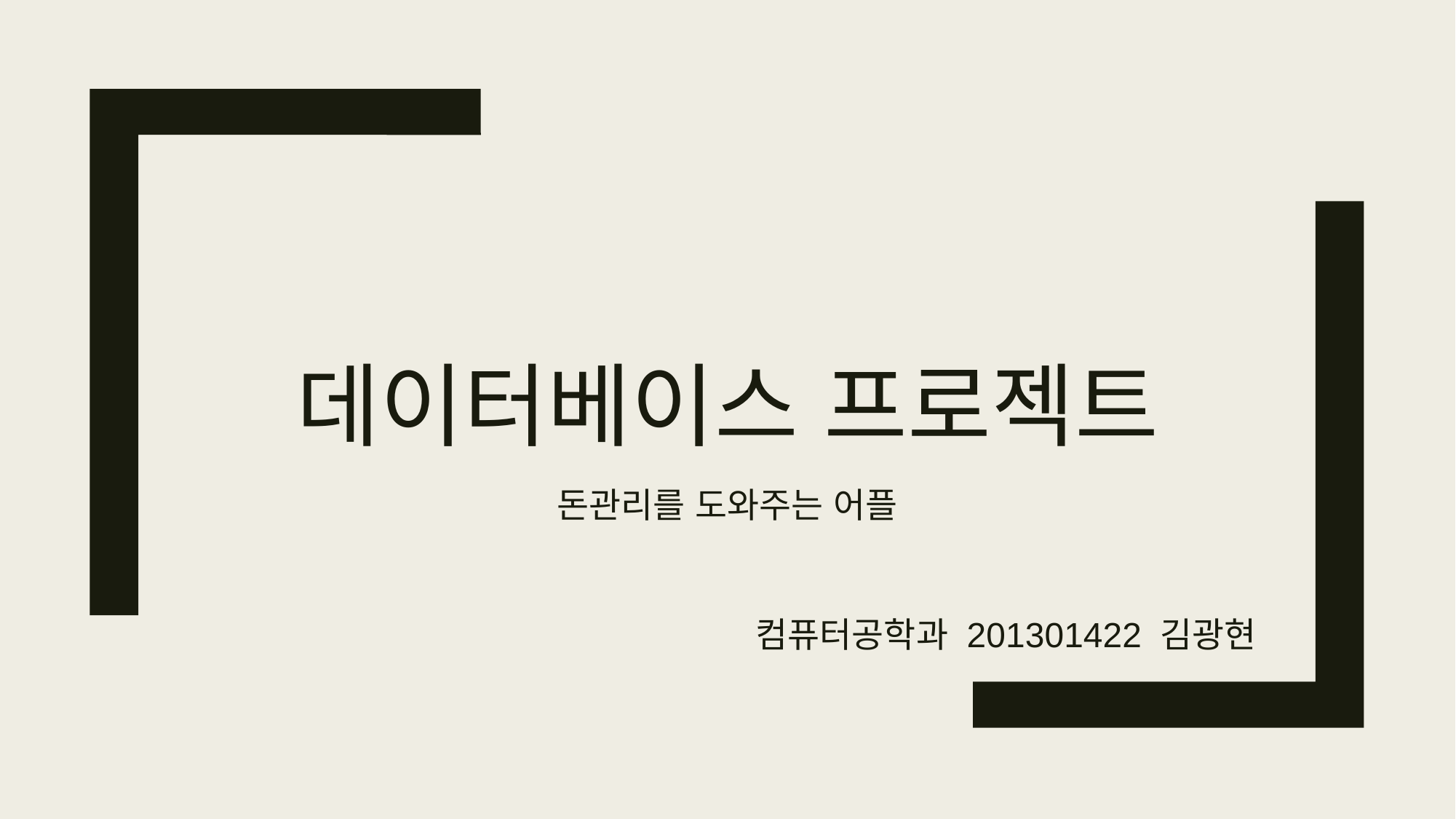

# 데이터베이스 프로젝트
돈관리를 도와주는 어플
컴퓨터공학과 201301422 김광현